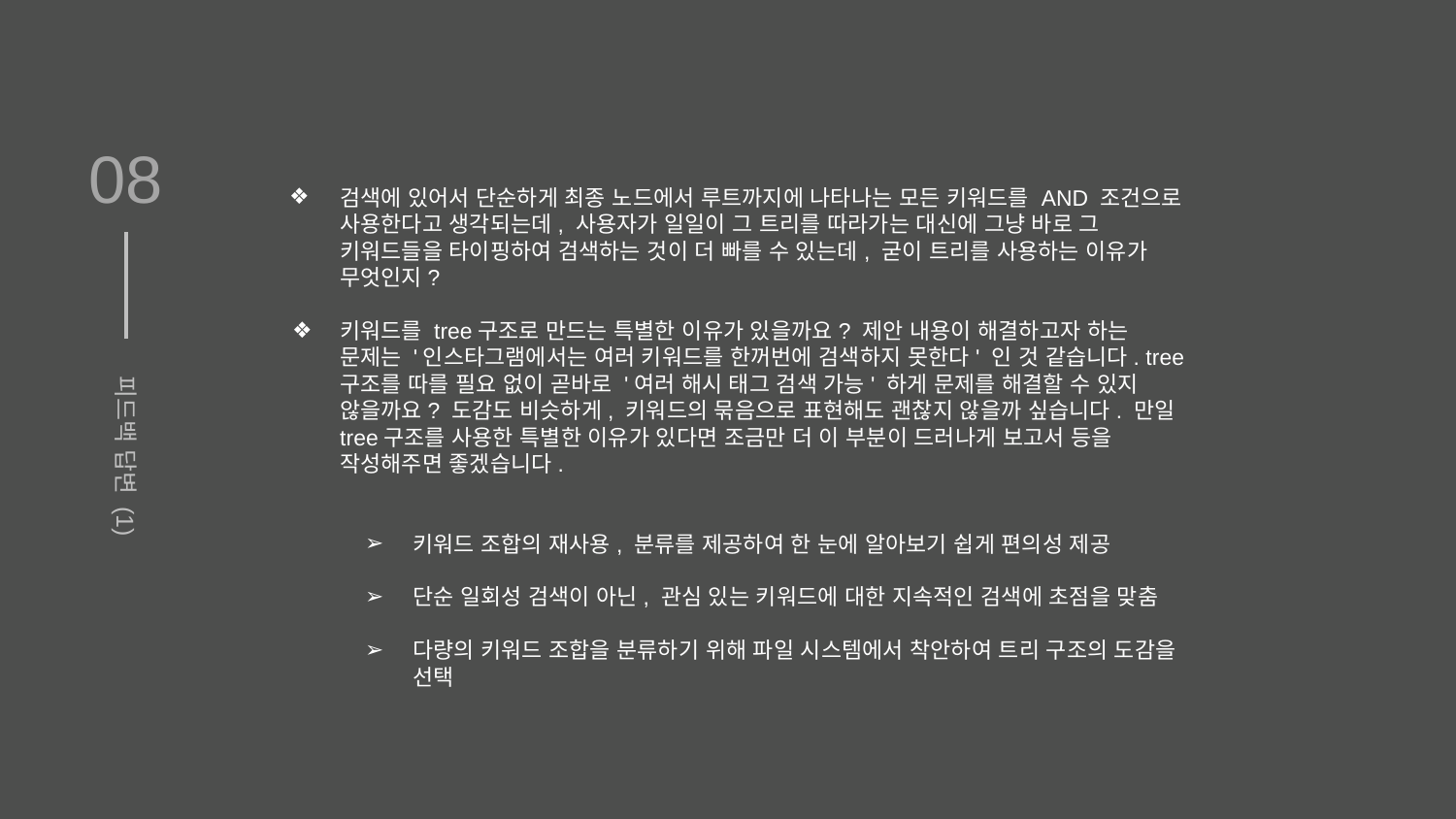

08
피드백 답변 (1)
검색에 있어서 단순하게 최종 노드에서 루트까지에 나타나는 모든 키워드를 AND 조건으로 사용한다고 생각되는데, 사용자가 일일이 그 트리를 따라가는 대신에 그냥 바로 그 키워드들을 타이핑하여 검색하는 것이 더 빠를 수 있는데, 굳이 트리를 사용하는 이유가 무엇인지?

키워드를 tree구조로 만드는 특별한 이유가 있을까요? 제안 내용이 해결하고자 하는 문제는 '인스타그램에서는 여러 키워드를 한꺼번에 검색하지 못한다' 인 것 같습니다. tree구조를 따를 필요 없이 곧바로 '여러 해시 태그 검색 가능' 하게 문제를 해결할 수 있지 않을까요? 도감도 비슷하게, 키워드의 묶음으로 표현해도 괜찮지 않을까 싶습니다. 만일 tree구조를 사용한 특별한 이유가 있다면 조금만 더 이 부분이 드러나게 보고서 등을 작성해주면 좋겠습니다.

키워드 조합의 재사용, 분류를 제공하여 한 눈에 알아보기 쉽게 편의성 제공

단순 일회성 검색이 아닌, 관심 있는 키워드에 대한 지속적인 검색에 초점을 맞춤

다량의 키워드 조합을 분류하기 위해 파일 시스템에서 착안하여 트리 구조의 도감을 선택